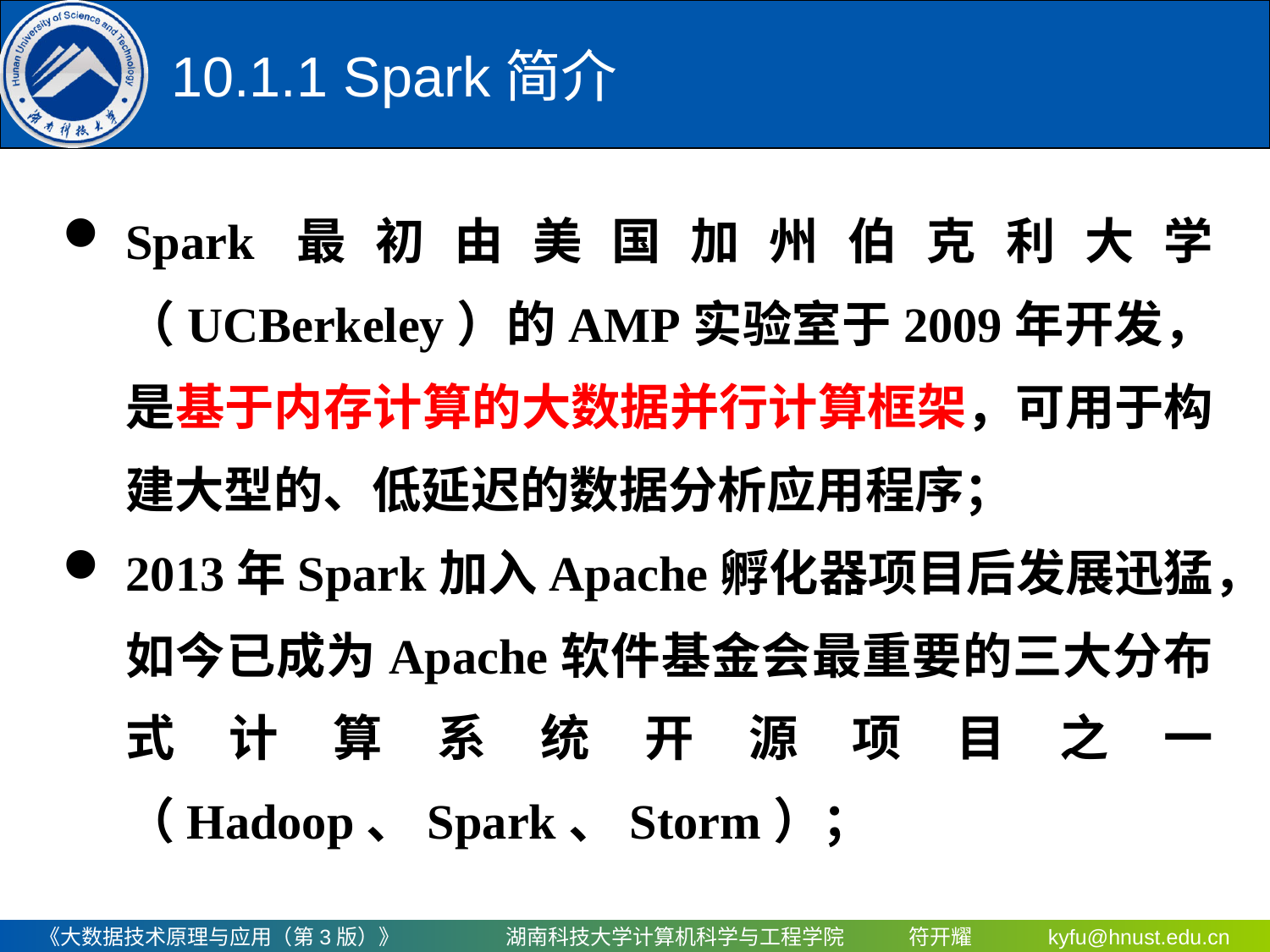

# 10.1.1 Spark简介
Spark最初由美国加州伯克利大学（UCBerkeley）的AMP实验室于2009年开发，是基于内存计算的大数据并行计算框架，可用于构建大型的、低延迟的数据分析应用程序；
2013年Spark加入Apache孵化器项目后发展迅猛，如今已成为Apache软件基金会最重要的三大分布式计算系统开源项目之一（Hadoop、Spark、Storm）；